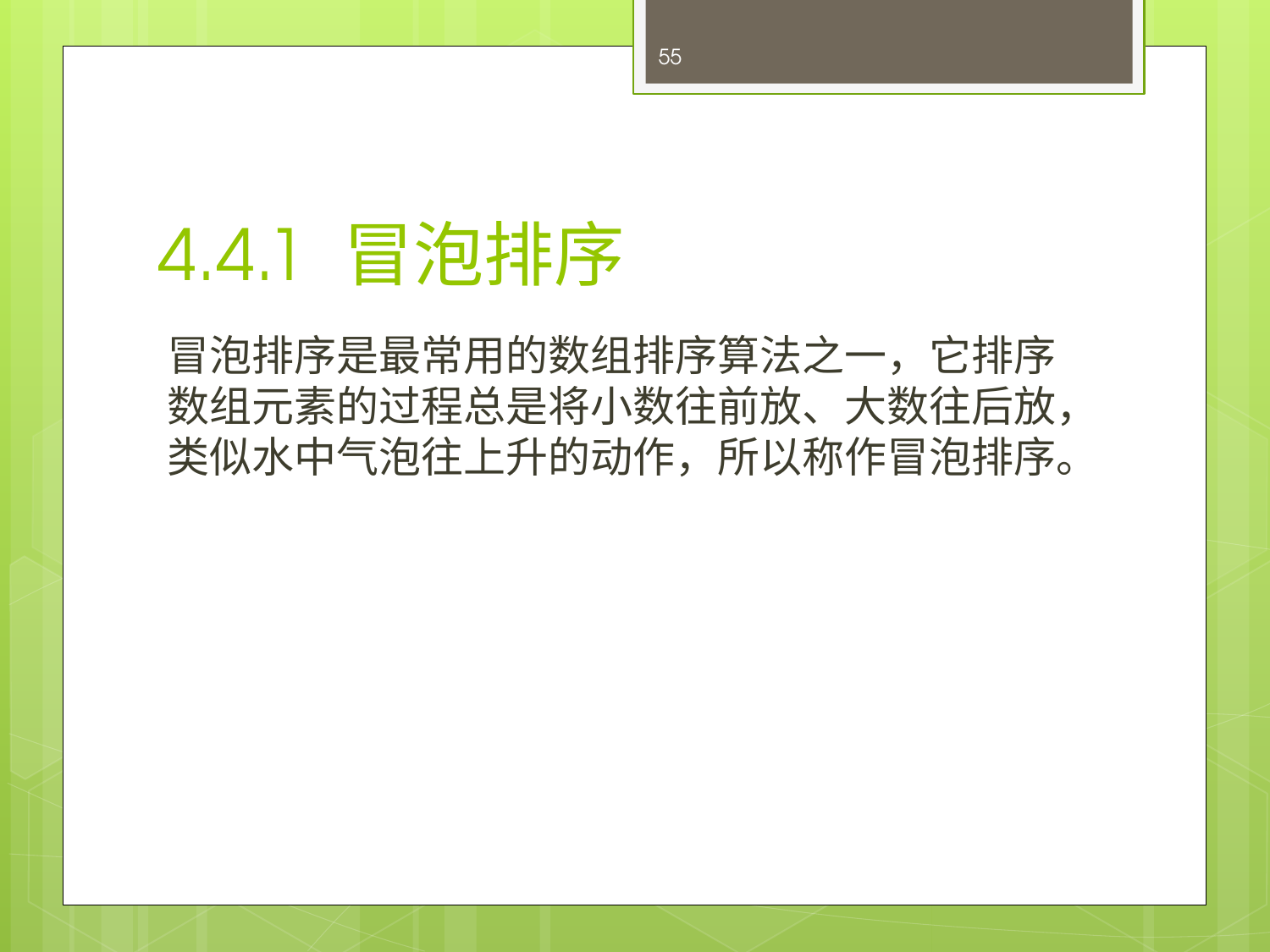

55
# 4.4.1 冒泡排序
冒泡排序是最常用的数组排序算法之一，它排序数组元素的过程总是将小数往前放、大数往后放，类似水中气泡往上升的动作，所以称作冒泡排序。